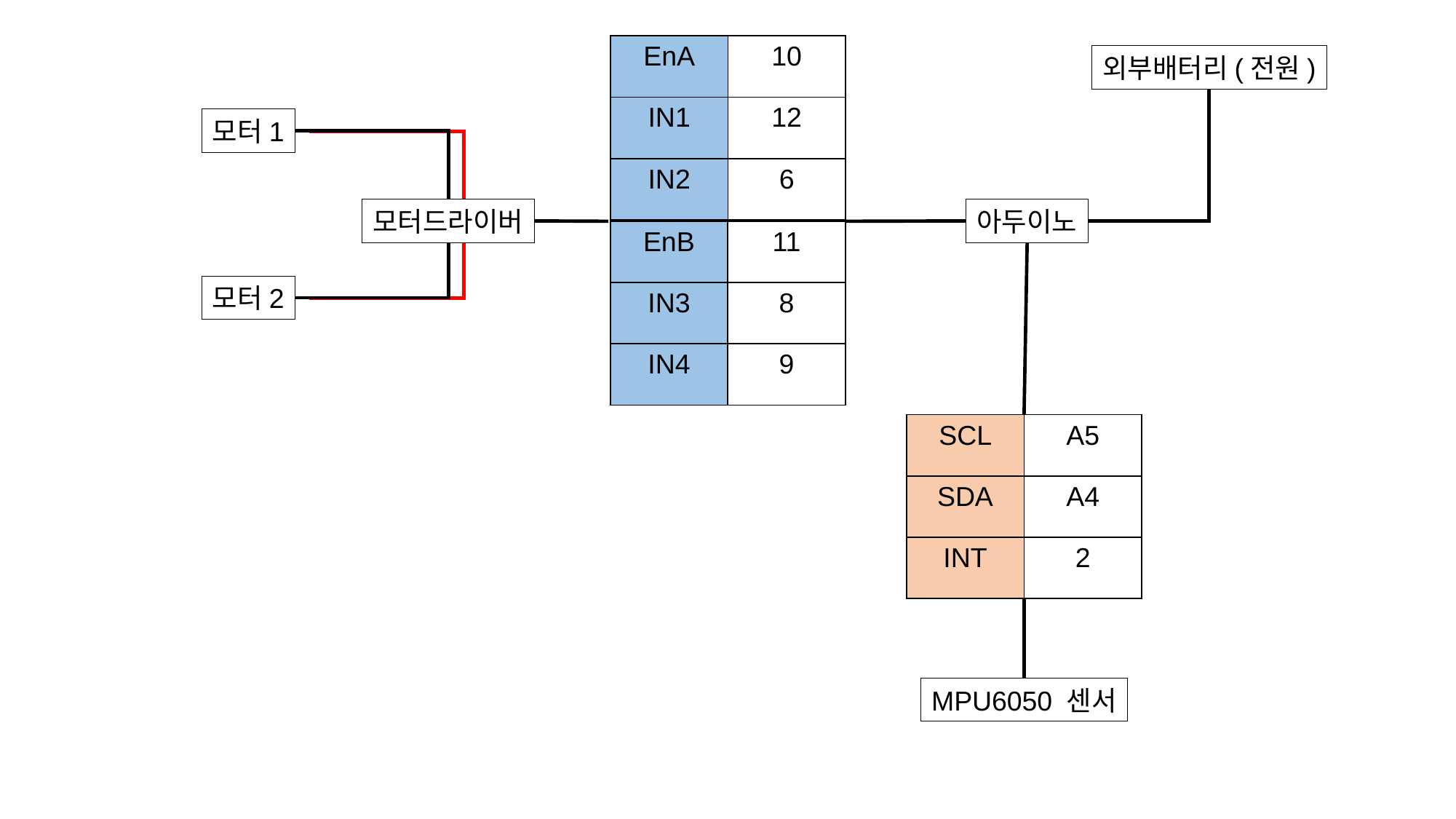

| EnA | 10 |
| --- | --- |
| IN1 | 12 |
| IN2 | 6 |
외부배터리(전원)
모터1
모터드라이버
아두이노
| EnB | 11 |
| --- | --- |
| IN3 | 8 |
| IN4 | 9 |
모터2
| SCL | A5 |
| --- | --- |
| SDA | A4 |
| INT | 2 |
MPU6050 센서